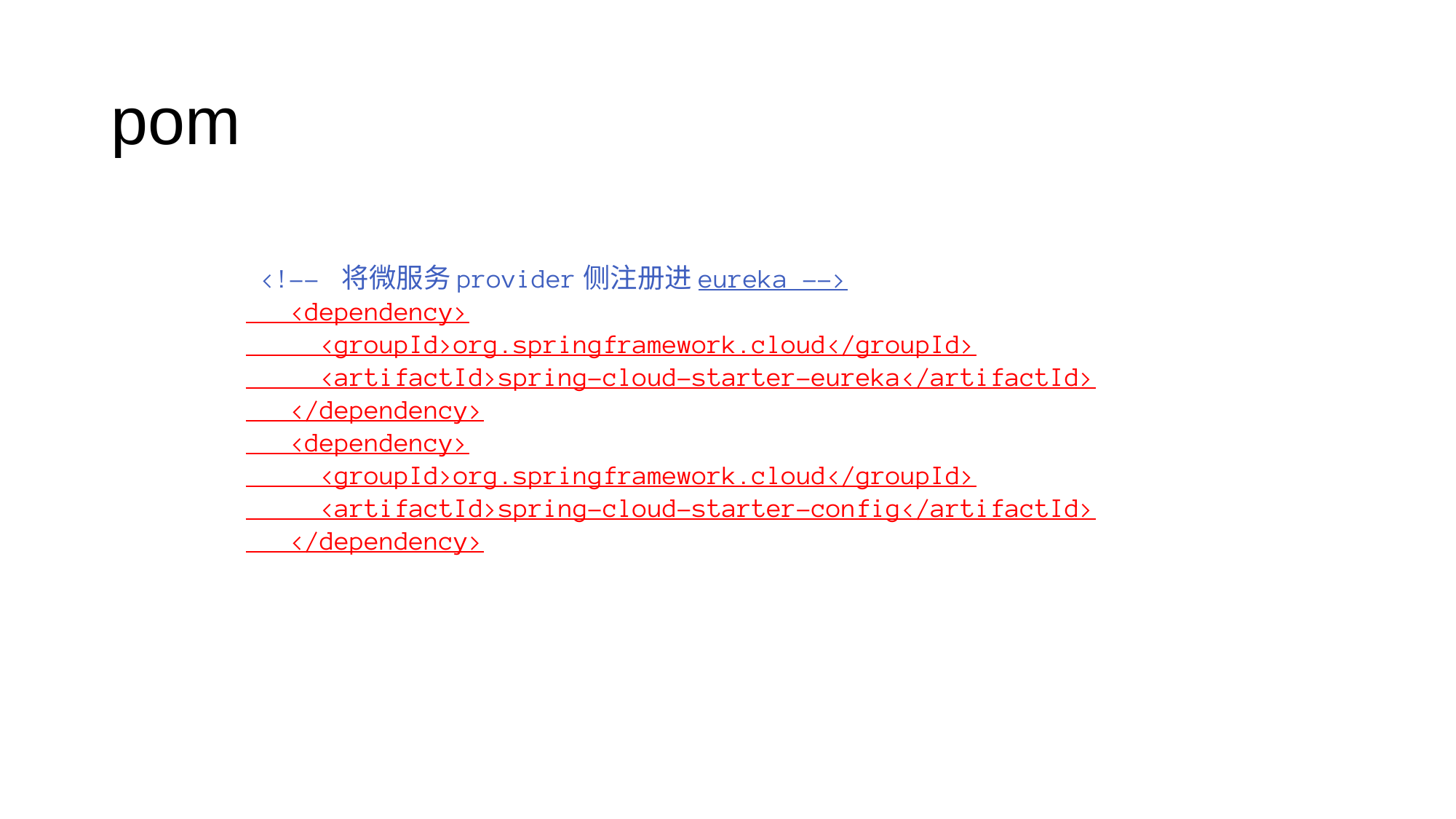

# pom
 <!-- 将微服务provider侧注册进eureka -->
   <dependency>
     <groupId>org.springframework.cloud</groupId>
     <artifactId>spring-cloud-starter-eureka</artifactId>
   </dependency>
   <dependency>
     <groupId>org.springframework.cloud</groupId>
     <artifactId>spring-cloud-starter-config</artifactId>
   </dependency>